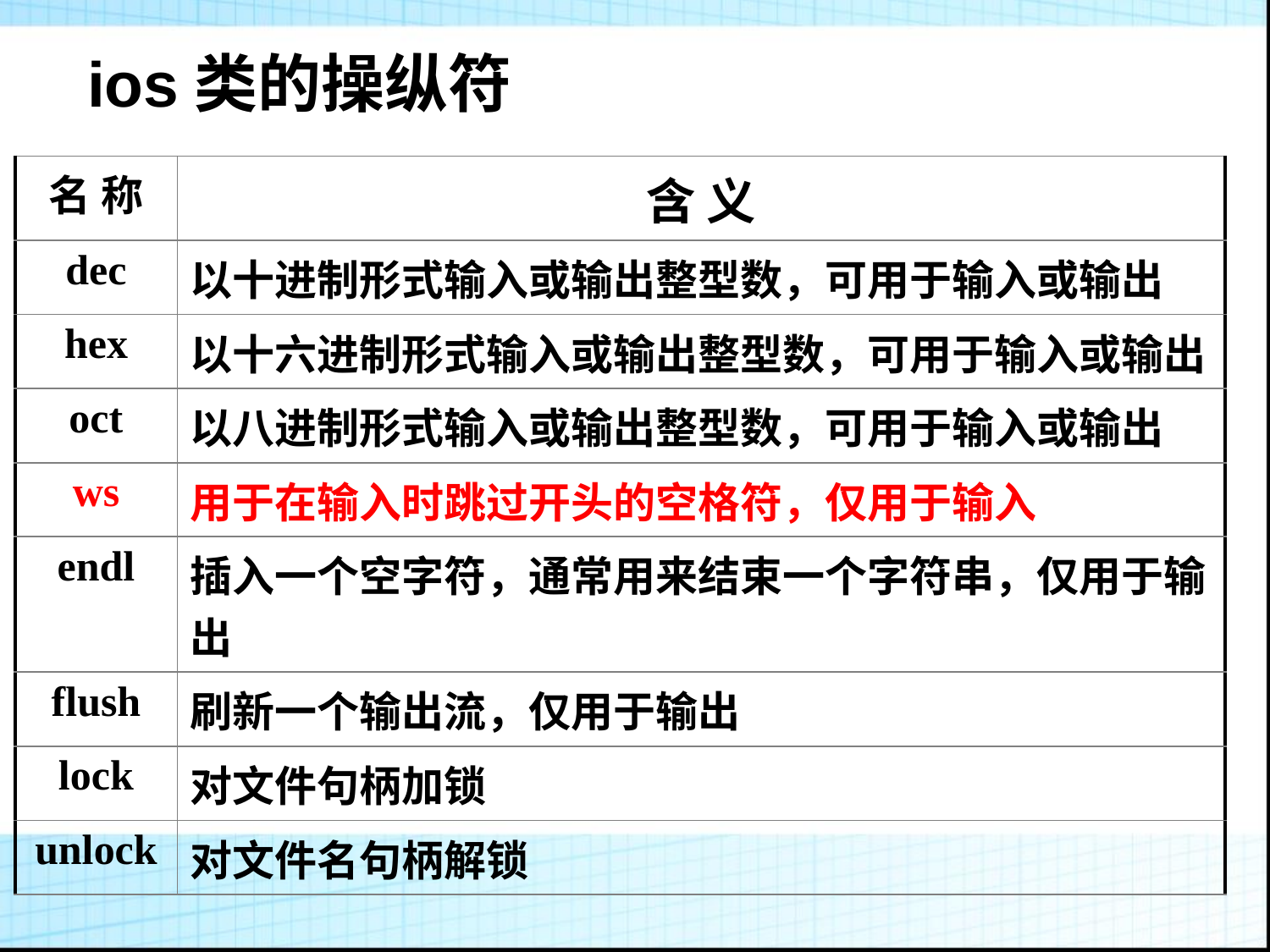

ios类的操纵符
| 名 称 | 含 义 |
| --- | --- |
| dec | 以十进制形式输入或输出整型数，可用于输入或输出 |
| hex | 以十六进制形式输入或输出整型数，可用于输入或输出 |
| oct | 以八进制形式输入或输出整型数，可用于输入或输出 |
| ws | 用于在输入时跳过开头的空格符，仅用于输入 |
| endl | 插入一个空字符，通常用来结束一个字符串，仅用于输出 |
| flush | 刷新一个输出流，仅用于输出 |
| lock | 对文件句柄加锁 |
| unlock | 对文件名句柄解锁 |